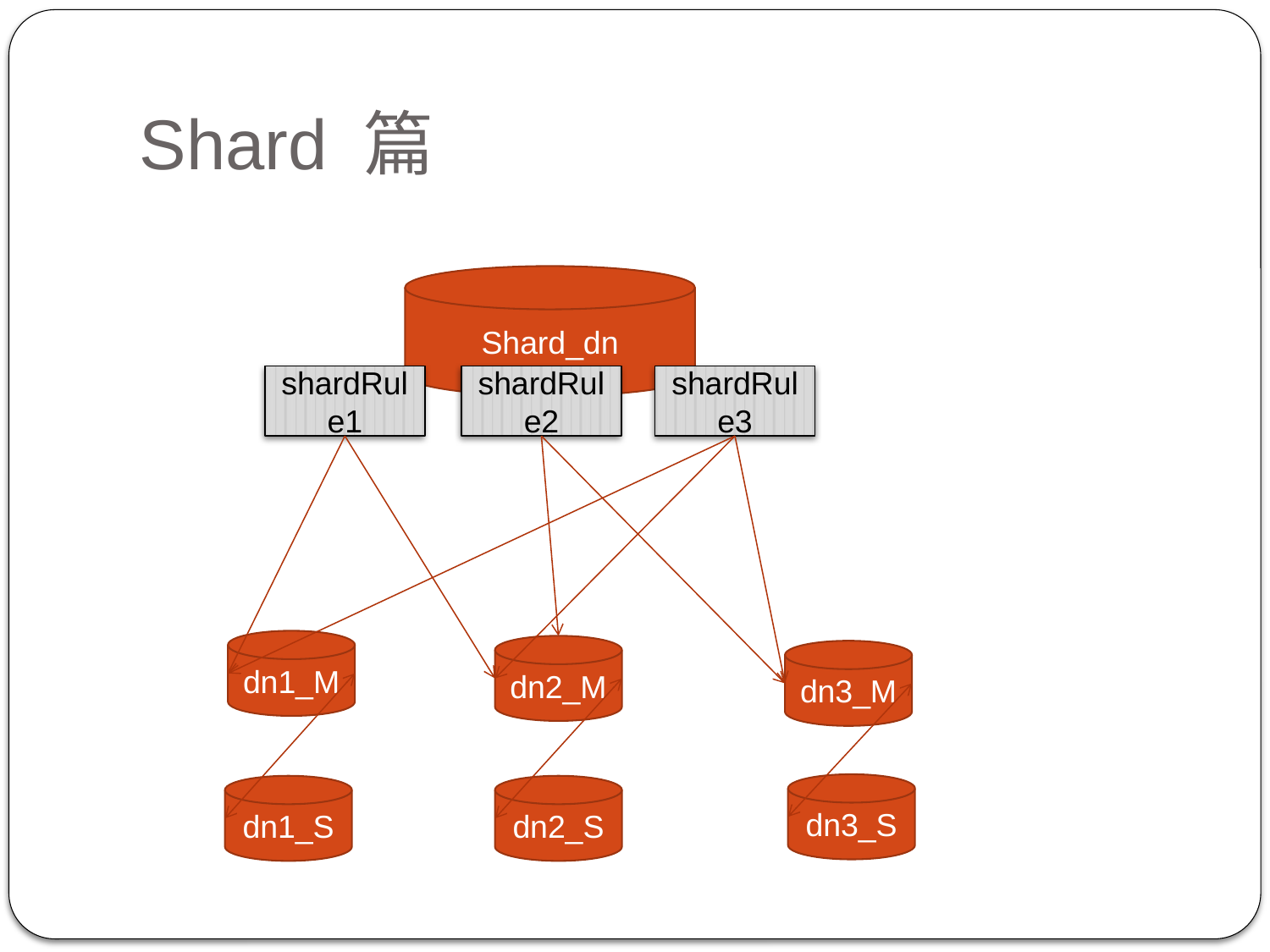

# Shard 篇
Shard_dn
shardRule1
shardRule2
shardRule3
dn1_M
dn2_M
dn3_M
dn3_S
dn1_S
dn2_S